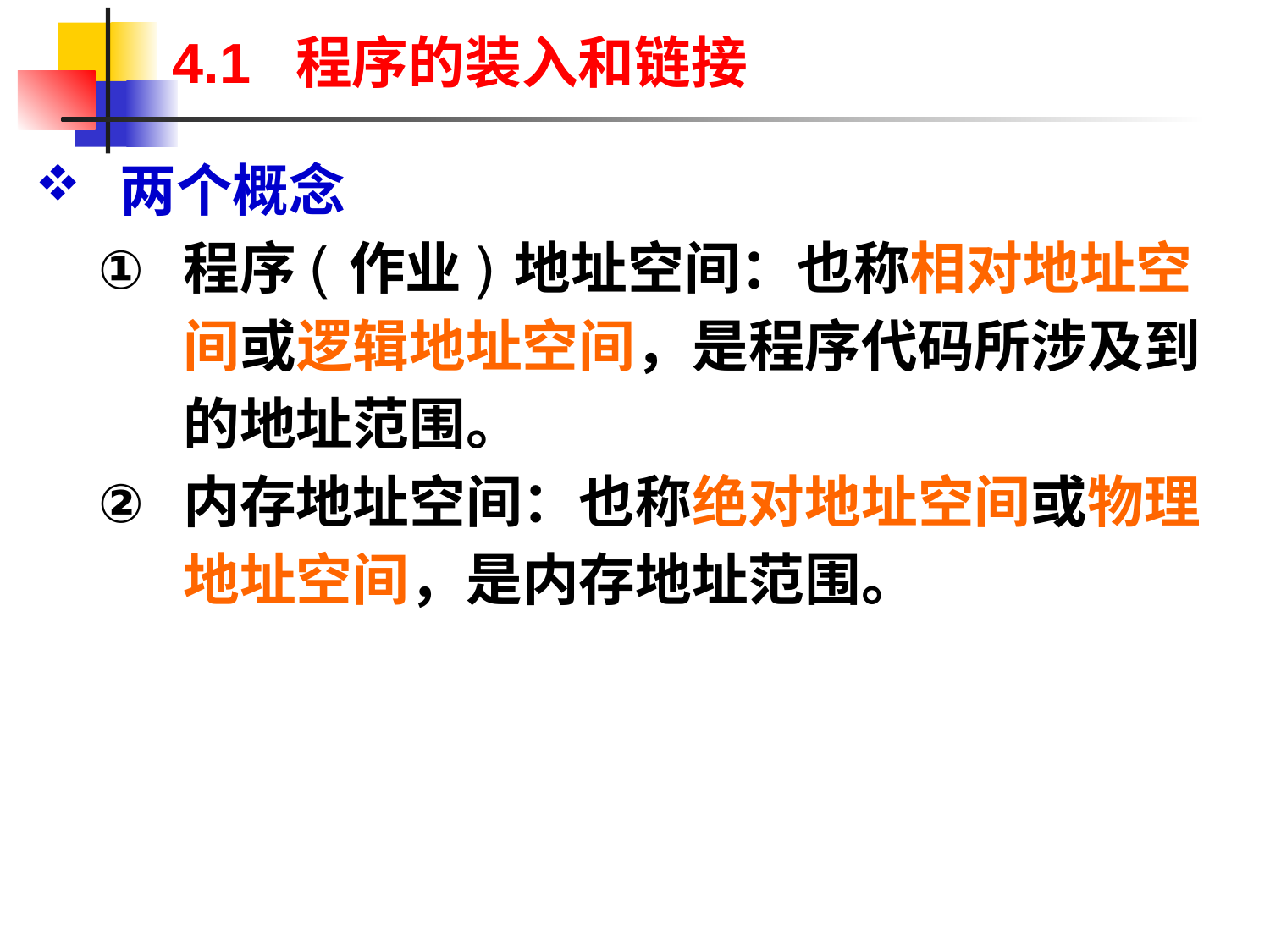

# 4.1  程序的装入和链接
两个概念
程序(作业)地址空间：也称相对地址空间或逻辑地址空间，是程序代码所涉及到的地址范围。
内存地址空间：也称绝对地址空间或物理地址空间，是内存地址范围。